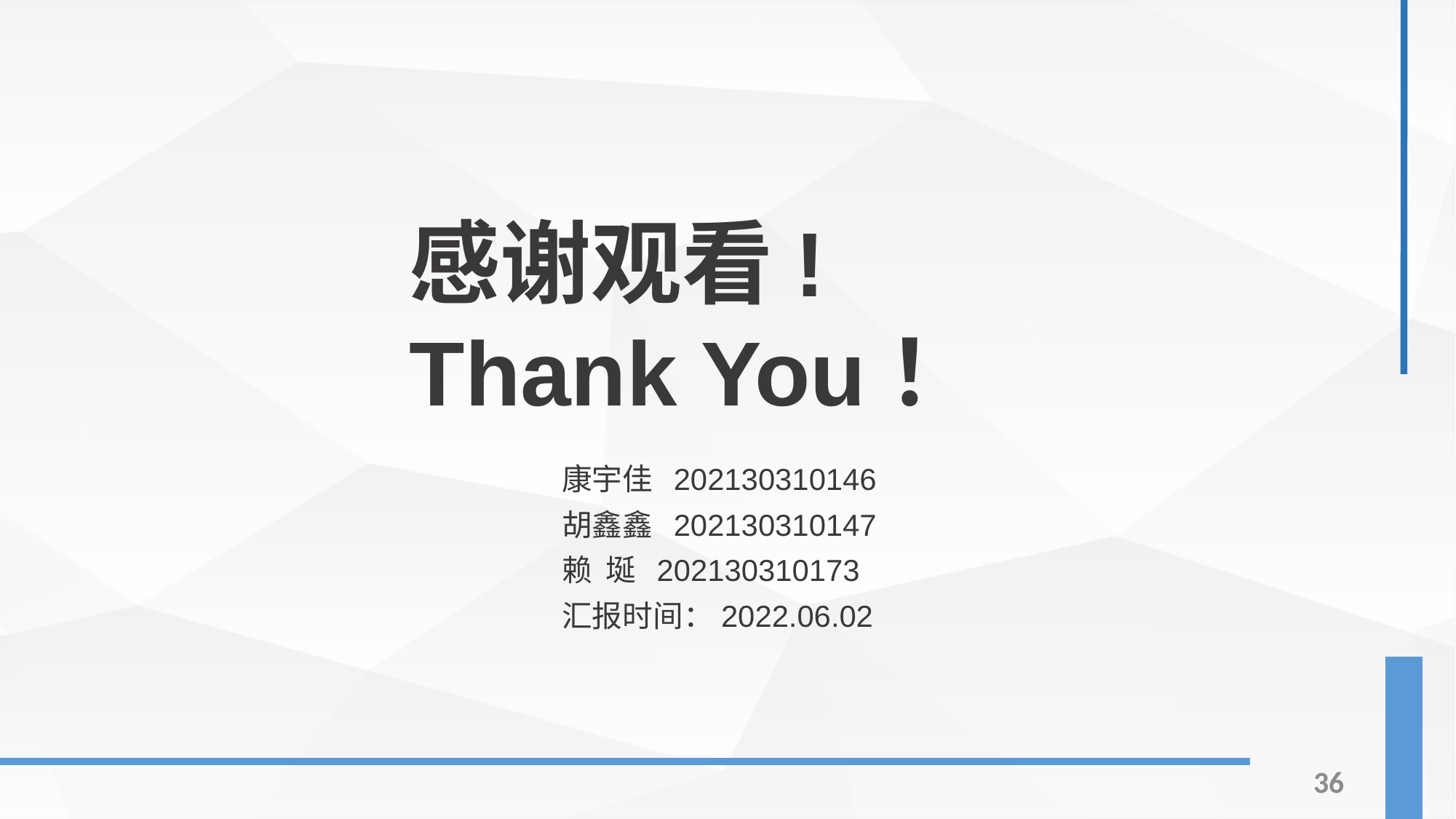

感谢观看!
Thank You！
康宇佳  202130310146
胡鑫鑫  202130310147
赖  埏  202130310173
汇报时间：2022.06.02

36